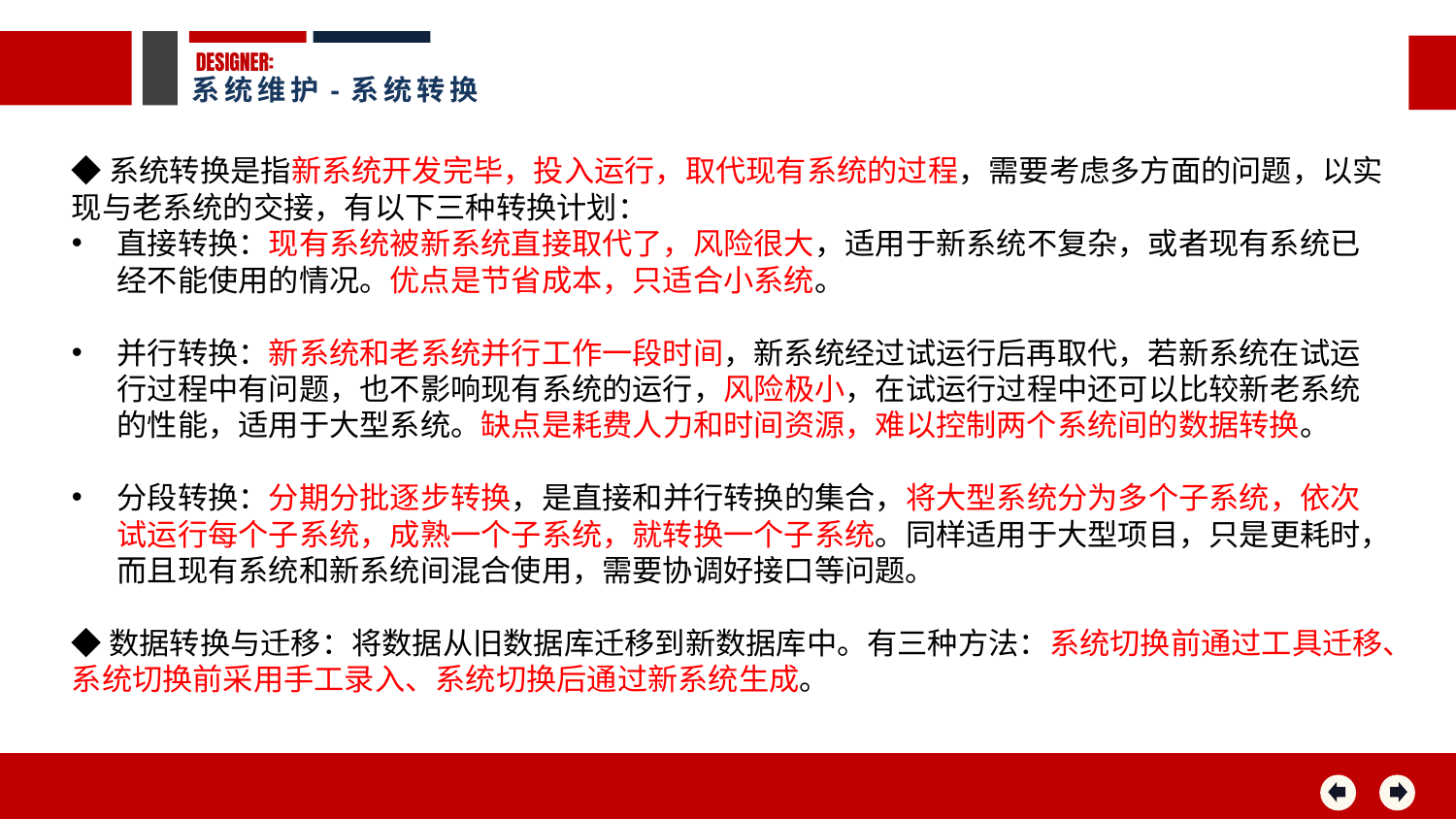

DESIGNER:
系统维护-系统转换
◆系统转换是指新系统开发完毕，投入运行，取代现有系统的过程，需要考虑多方面的问题，以实现与老系统的交接，有以下三种转换计划：
直接转换：现有系统被新系统直接取代了，风险很大，适用于新系统不复杂，或者现有系统已经不能使用的情况。优点是节省成本，只适合小系统。

并行转换：新系统和老系统并行工作一段时间，新系统经过试运行后再取代，若新系统在试运行过程中有问题，也不影响现有系统的运行，风险极小，在试运行过程中还可以比较新老系统的性能，适用于大型系统。缺点是耗费人力和时间资源，难以控制两个系统间的数据转换。

分段转换：分期分批逐步转换，是直接和并行转换的集合，将大型系统分为多个子系统，依次试运行每个子系统，成熟一个子系统，就转换一个子系统。同样适用于大型项目，只是更耗时，而且现有系统和新系统间混合使用，需要协调好接口等问题。

◆数据转换与迁移：将数据从旧数据库迁移到新数据库中。有三种方法：系统切换前通过工具迁移、系统切换前采用手工录入、系统切换后通过新系统生成。